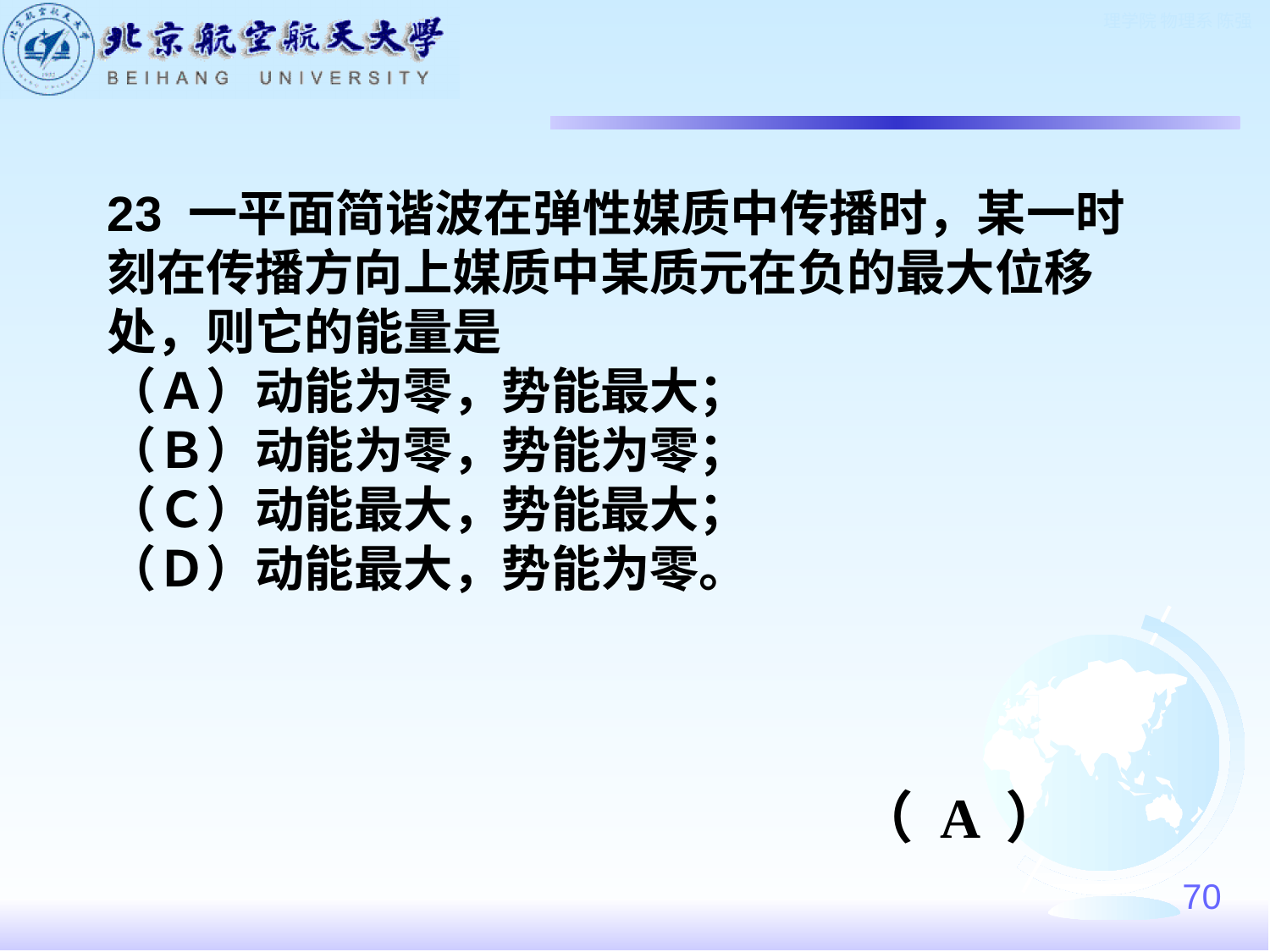

23 一平面简谐波在弹性媒质中传播时，某一时刻在传播方向上媒质中某质元在负的最大位移处，则它的能量是
（Ａ）动能为零，势能最大；
（Ｂ）动能为零，势能为零；
（Ｃ）动能最大，势能最大；
（Ｄ）动能最大，势能为零。
（ A ）
70